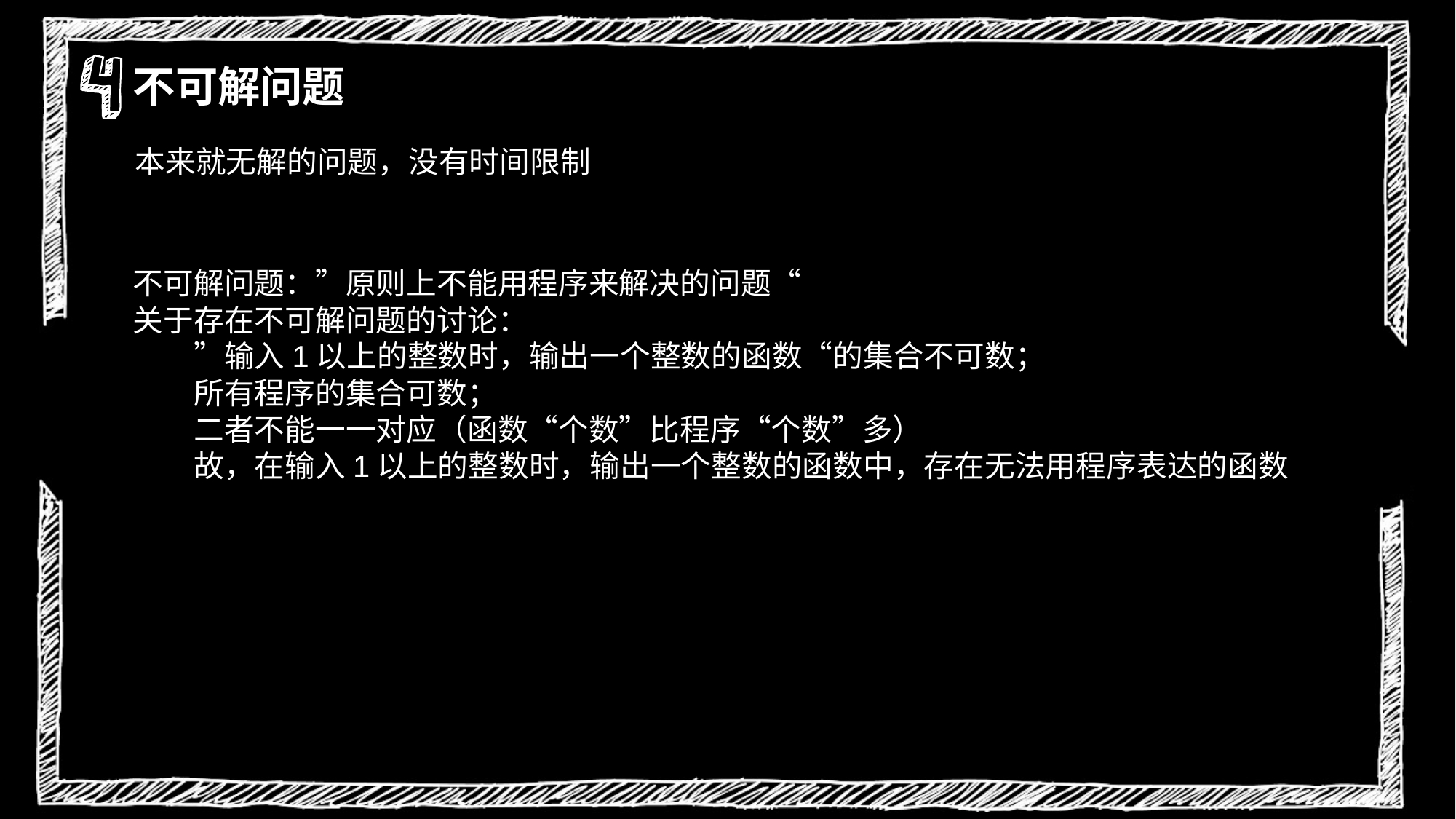

不可解问题
本来就无解的问题，没有时间限制
不可解问题：”原则上不能用程序来解决的问题“
关于存在不可解问题的讨论：
　　”输入1以上的整数时，输出一个整数的函数“的集合不可数；
　　所有程序的集合可数；
　　二者不能一一对应（函数“个数”比程序“个数”多）
　　故，在输入1以上的整数时，输出一个整数的函数中，存在无法用程序表达的函数